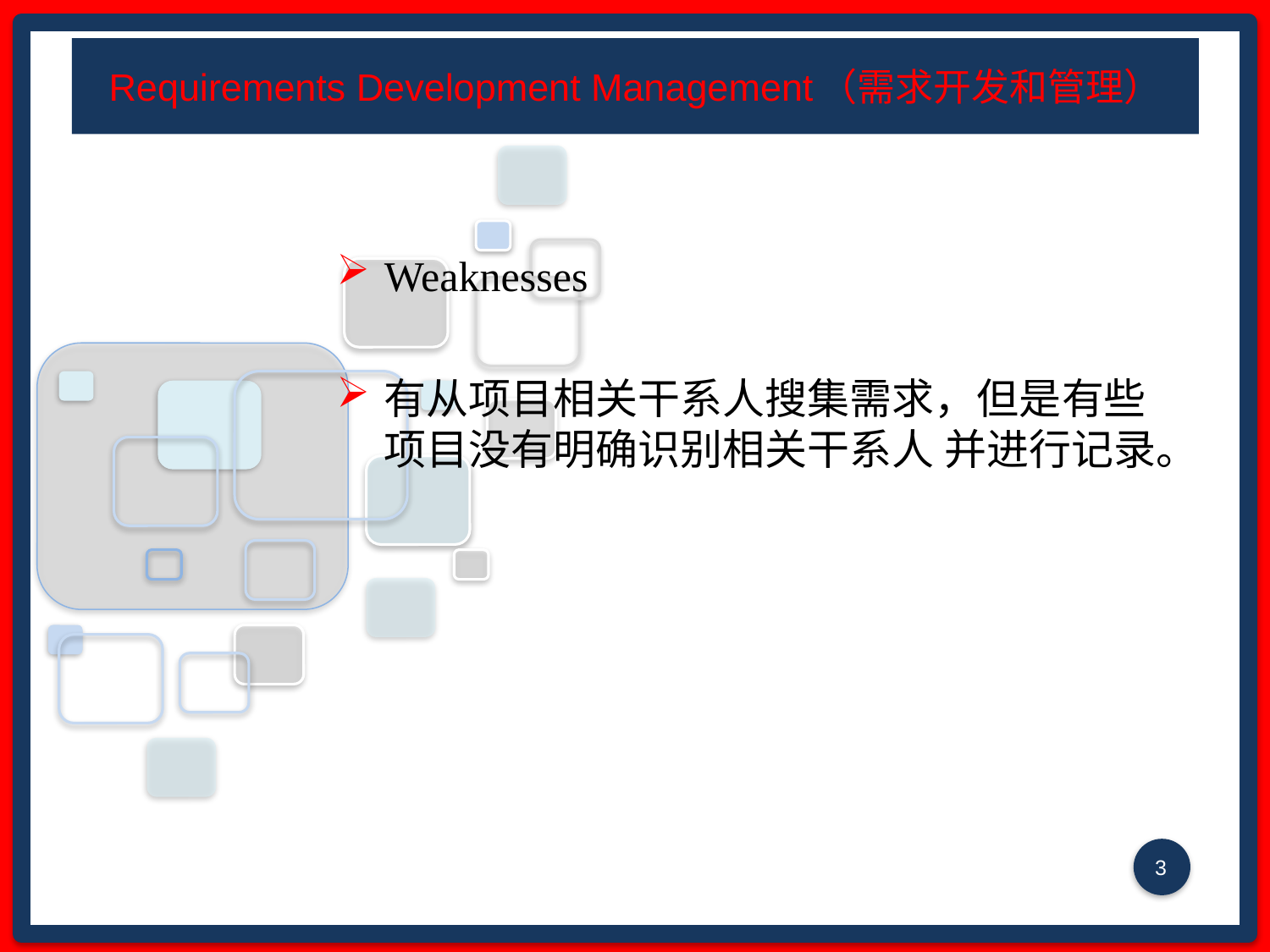

# Requirements Development Management（需求开发和管理）

Weaknesses

有从项目相关干系人搜集需求，但是有些项目没有明确识别相关干系人 并进行记录。